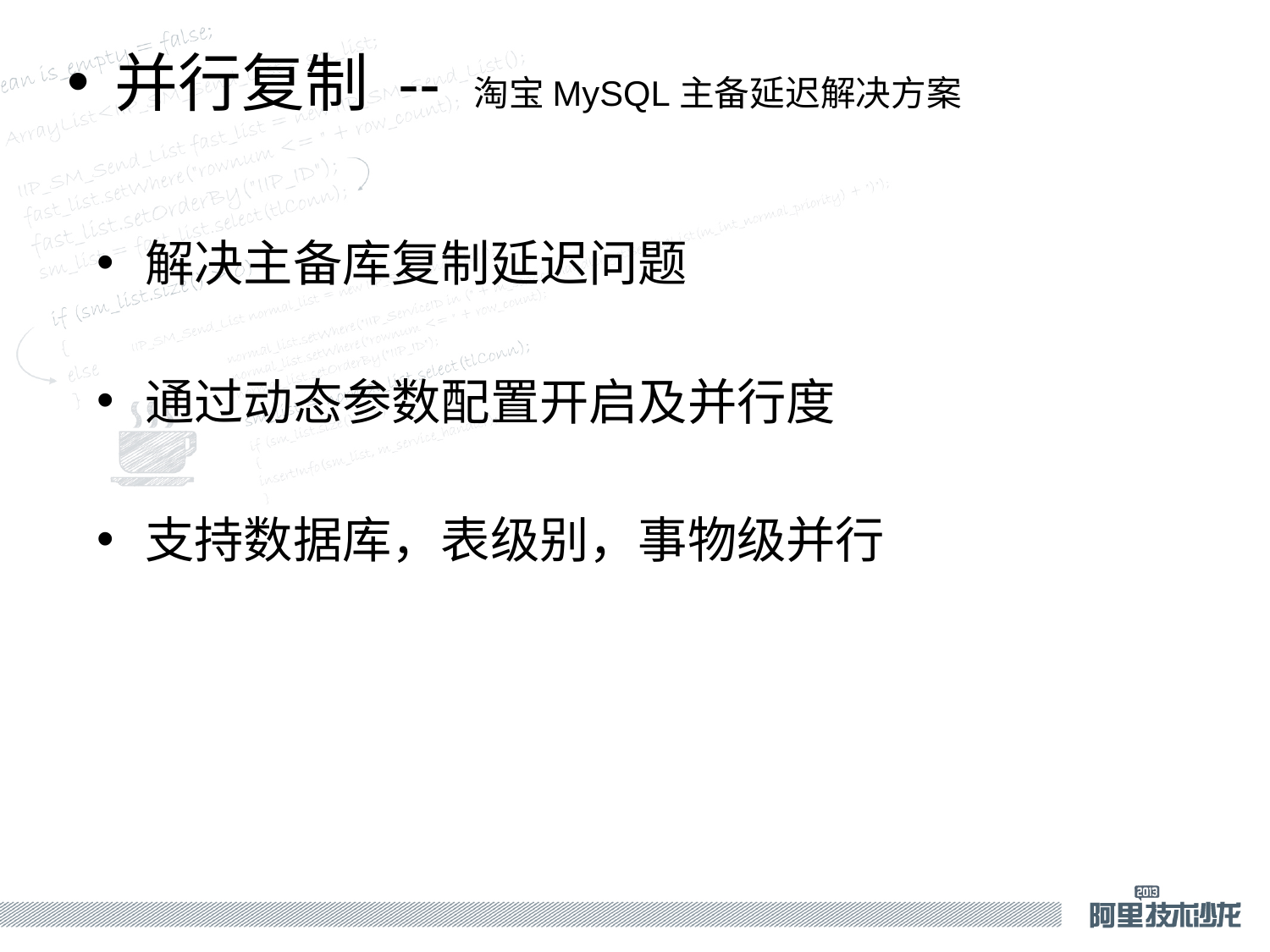

并行复制 -- 淘宝MySQL主备延迟解决方案
解决主备库复制延迟问题

通过动态参数配置开启及并行度

支持数据库，表级别，事物级并行